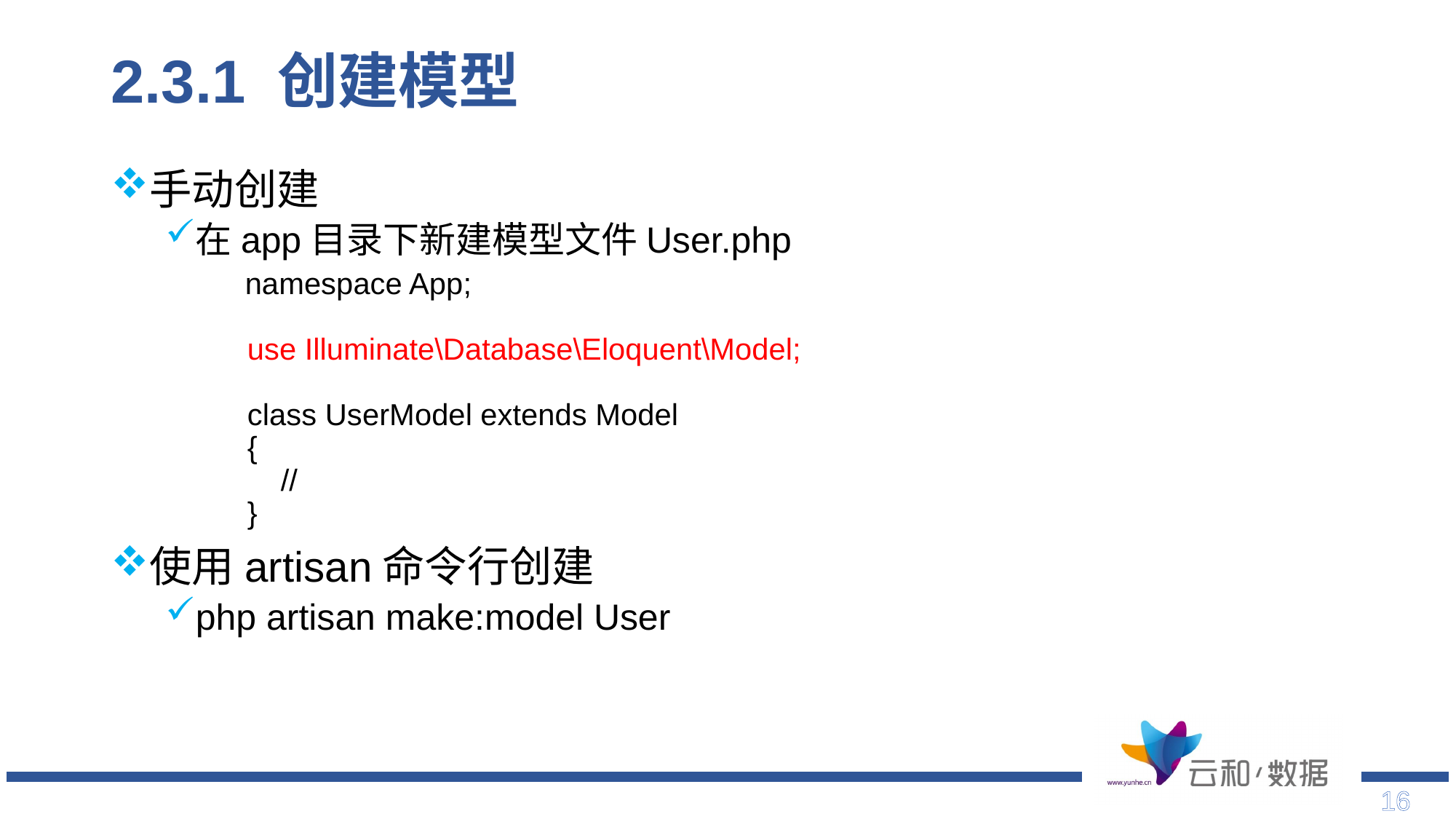

# 2.3.1 创建模型
手动创建
在app目录下新建模型文件User.php
   namespace App;
use Illuminate\Database\Eloquent\Model;
class UserModel extends Model
{
    //
}
使用artisan命令行创建
php artisan make:model User